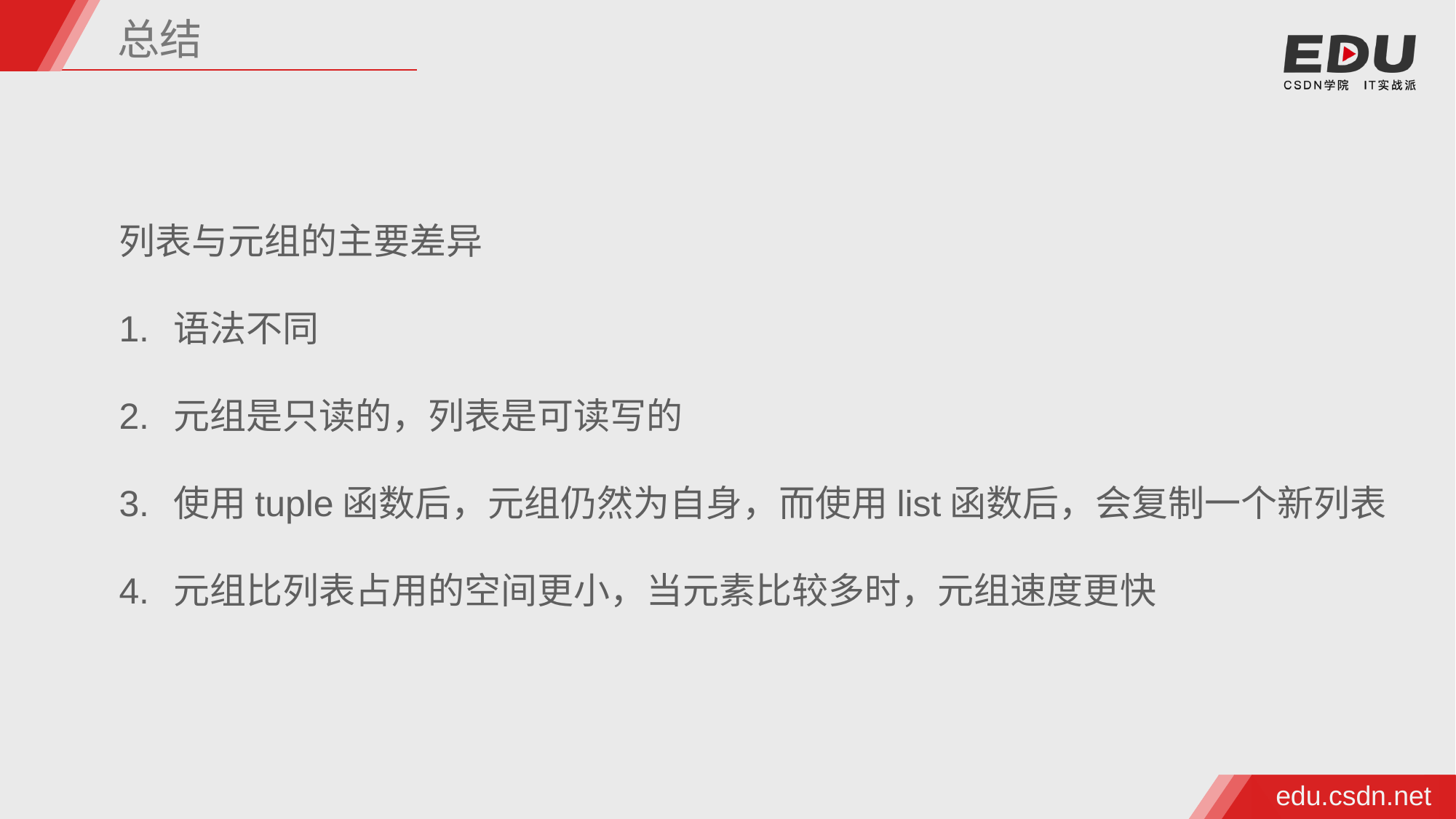

总结
列表与元组的主要差异
语法不同
元组是只读的，列表是可读写的
使用tuple函数后，元组仍然为自身，而使用list函数后，会复制一个新列表
元组比列表占用的空间更小，当元素比较多时，元组速度更快
edu.csdn.net